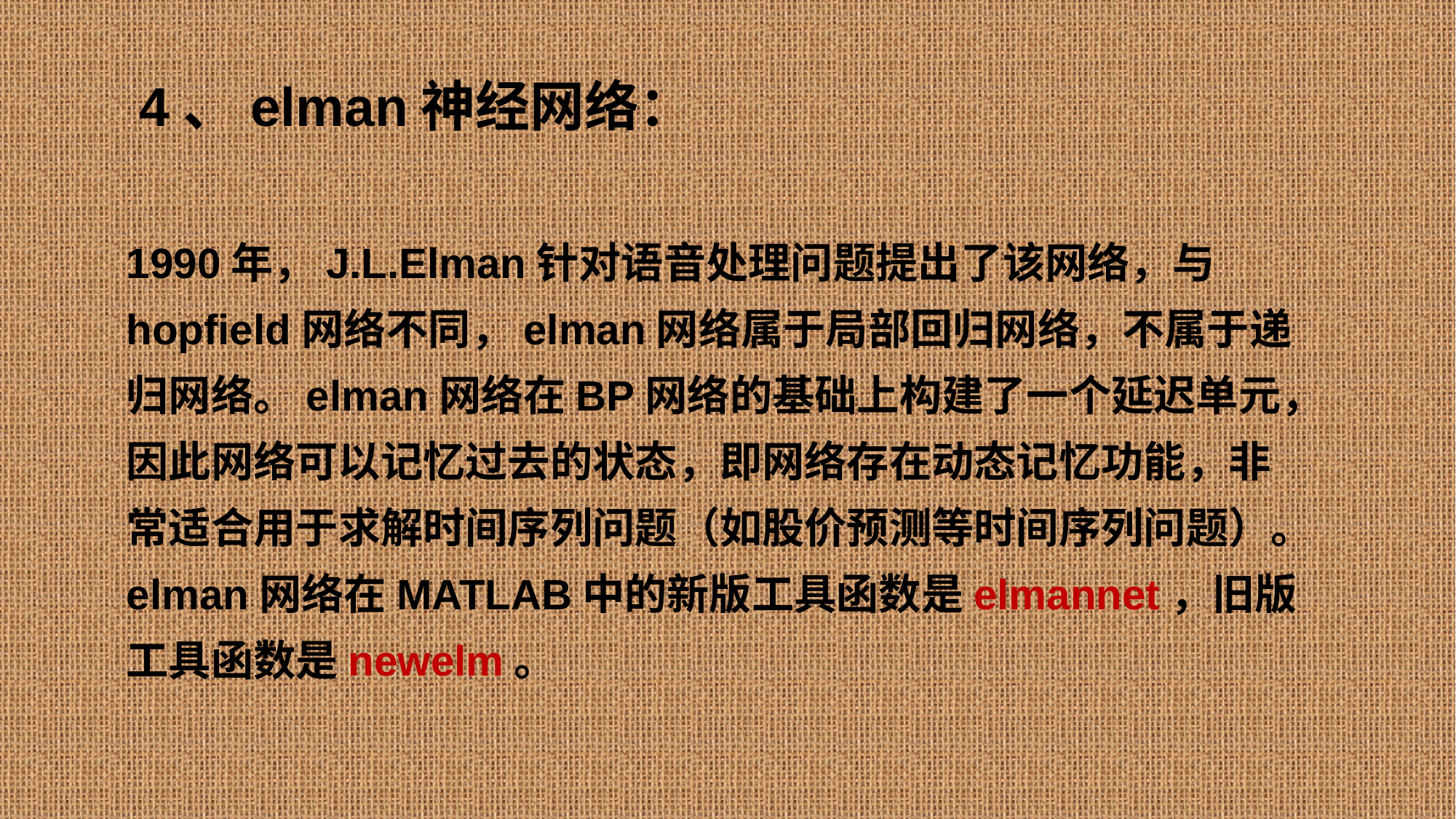

4、elman神经网络：
1990年，J.L.Elman针对语音处理问题提出了该网络，与hopfield网络不同，elman网络属于局部回归网络，不属于递归网络。elman网络在BP网络的基础上构建了一个延迟单元，因此网络可以记忆过去的状态，即网络存在动态记忆功能，非常适合用于求解时间序列问题（如股价预测等时间序列问题）。elman网络在MATLAB中的新版工具函数是elmannet，旧版工具函数是newelm。